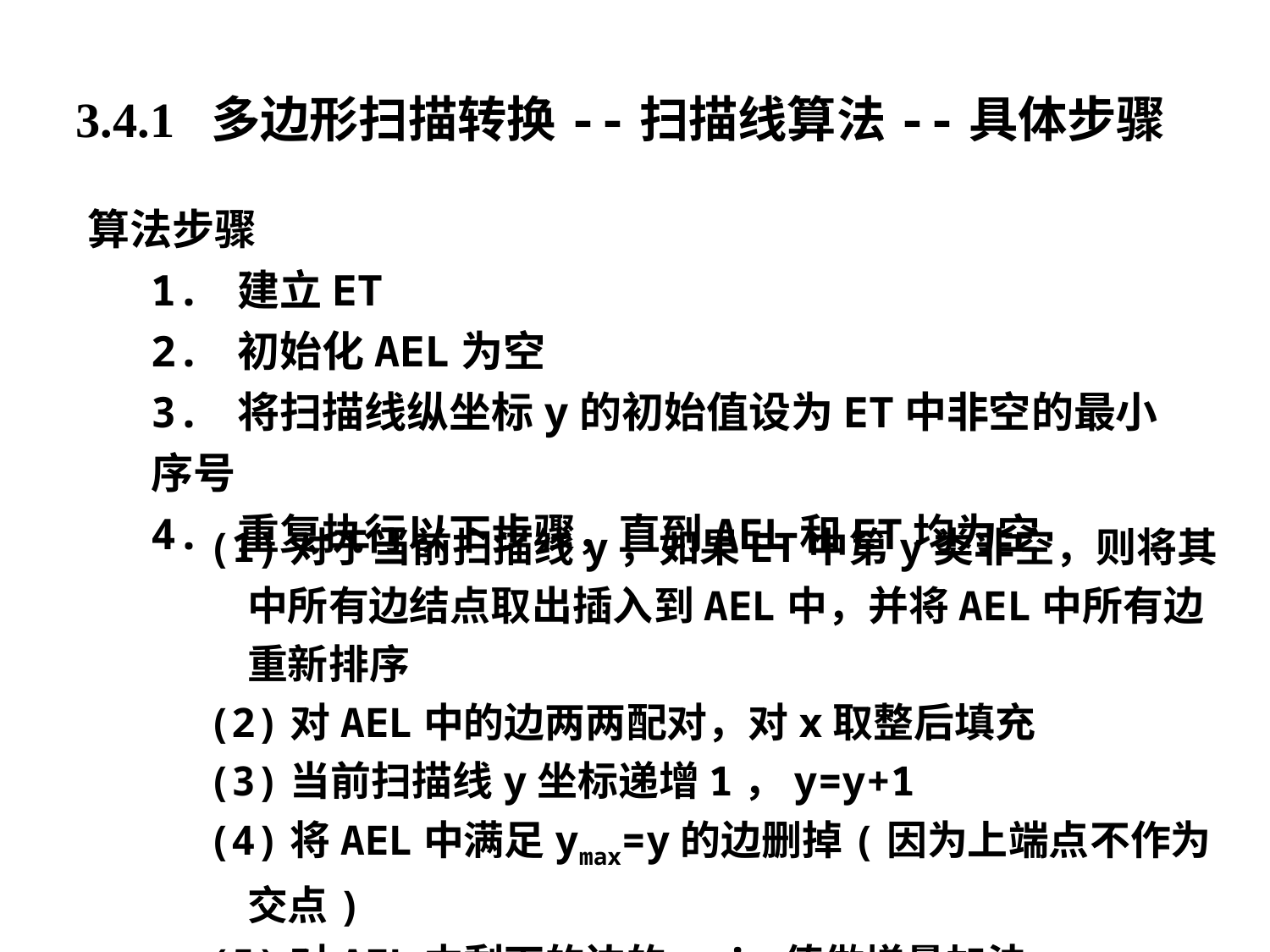

3.4.1  多边形扫描转换--扫描线算法--具体步骤
算法步骤
1. 建立ET
2. 初始化AEL为空
3. 将扫描线纵坐标y的初始值设为ET中非空的最小序号
4. 重复执行以下步骤，直到AEL和ET均为空
(1)对于当前扫描线y，如果ET中第y类非空，则将其中所有边结点取出插入到AEL中，并将AEL中所有边重新排序
(2)对AEL中的边两两配对，对x取整后填充
(3)当前扫描线y坐标递增1，y=y+1
(4)将AEL中满足ymax=y的边删掉(因为上端点不作为交点)
(5)对AEL中剩下的边的xmin值做增量加法xmin+=deltax